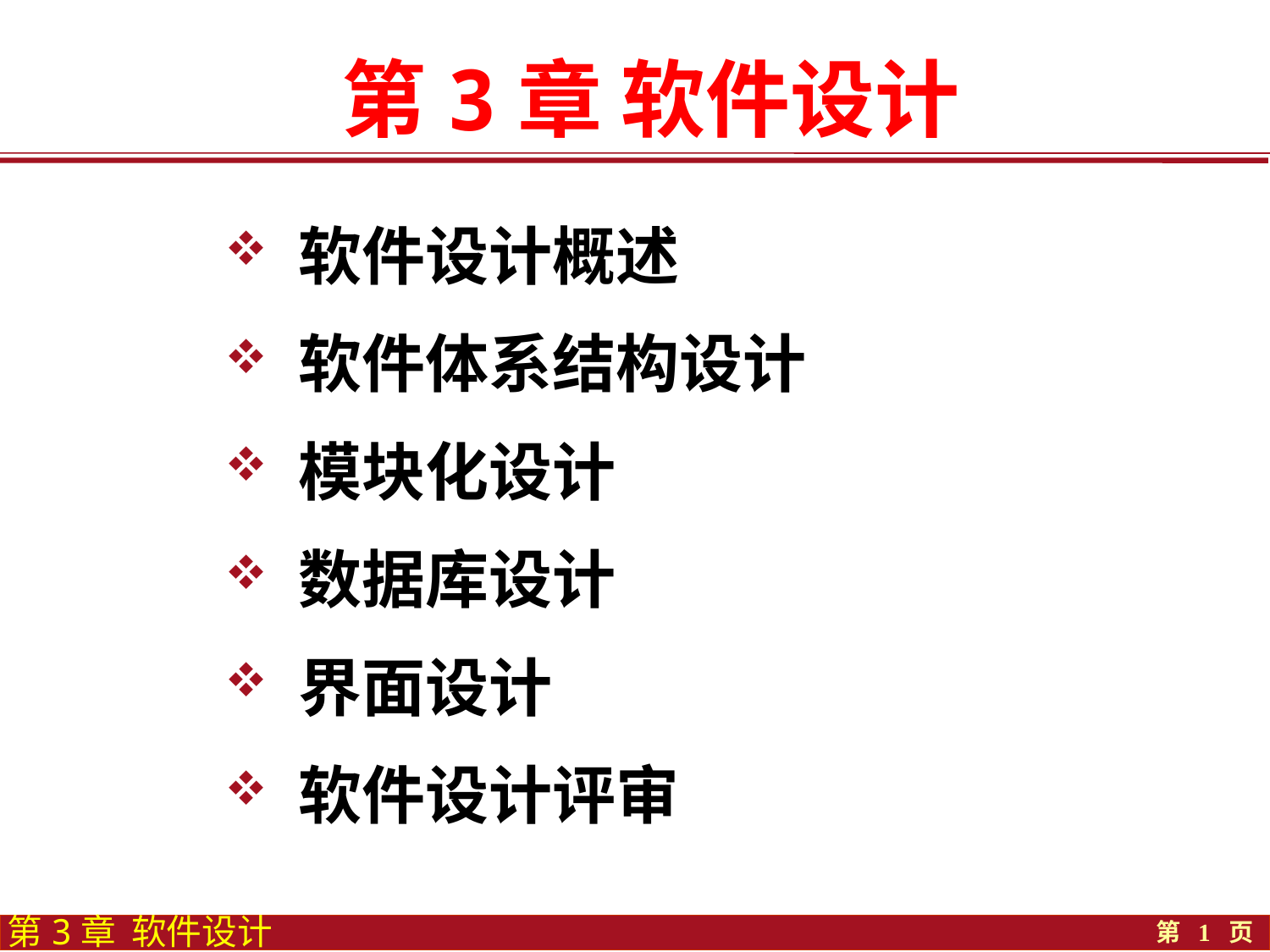

第3章 软件设计
 软件设计概述
 软件体系结构设计
 模块化设计
 数据库设计
 界面设计
 软件设计评审